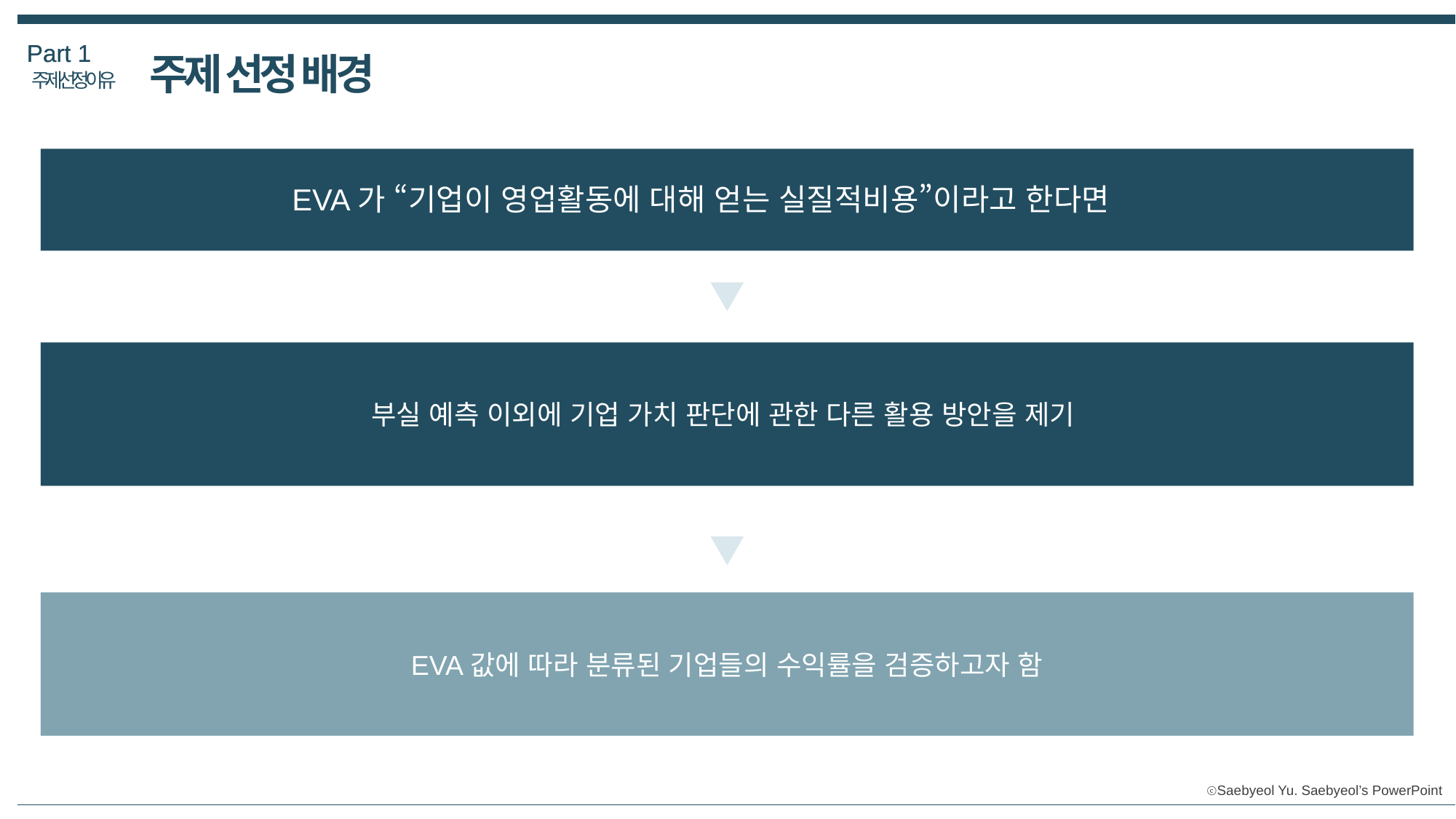

Part 1
Part 1
주제 선정 배경
주제선정이유

EVA가 “기업이 영업활동에 대해 얻는 실질적비용”이라고 한다면

부실 예측 이외에 기업 가치 판단에 관한 다른 활용 방안을 제기

EVA값에 따라 분류된 기업들의 수익률을 검증하고자 함
(3) 문제점 및 개선방안